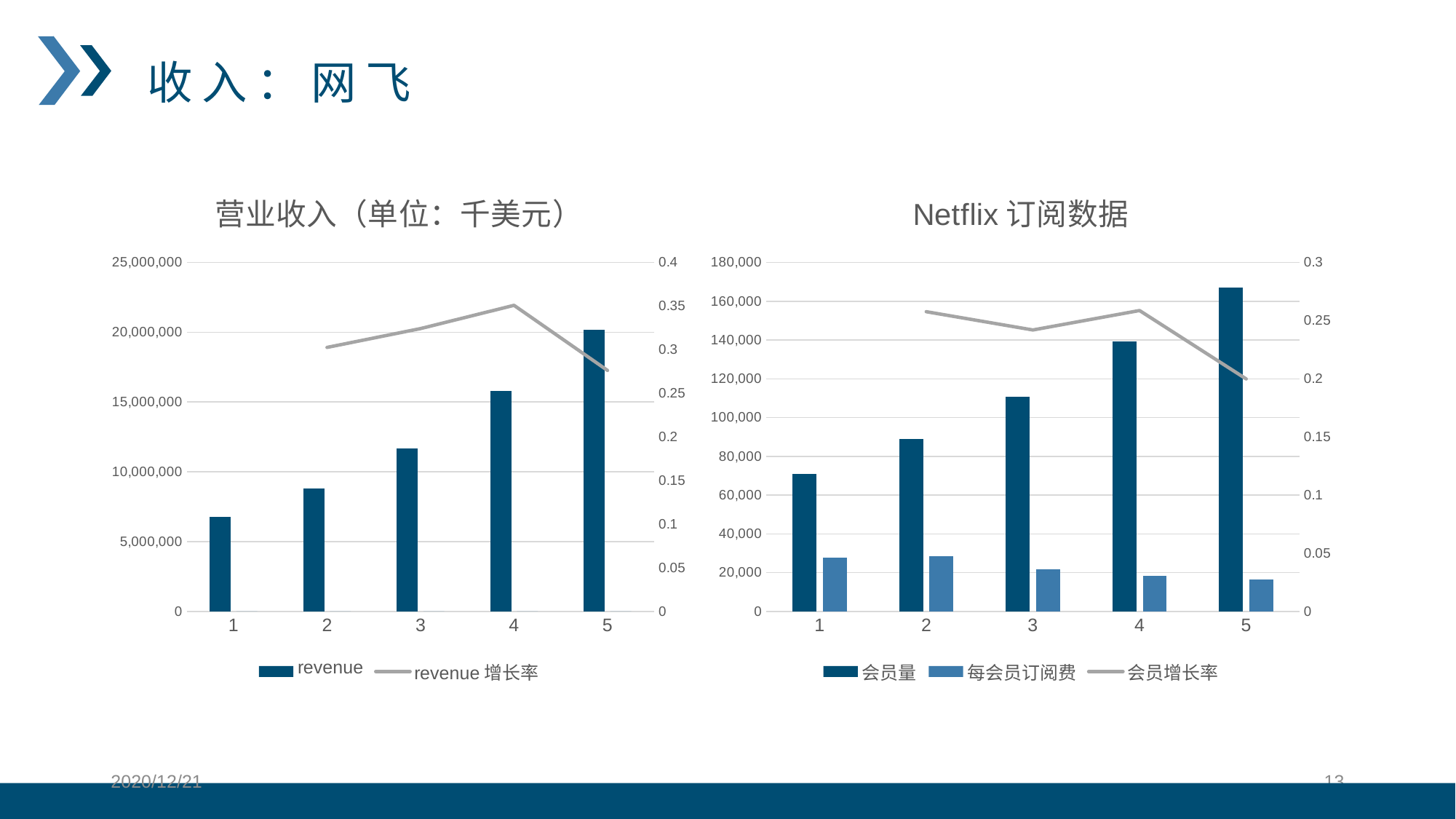

收入：网飞

### Chart: 营业收入（单位：千美元）

| Category | revenue | Net income | revenue增长率 |
|---|---|---|---|

### Chart: Netflix订阅数据

| Category | 会员量 | 每会员订阅费 | 会员增长率 |
|---|---|---|---|
2020/12/21
13